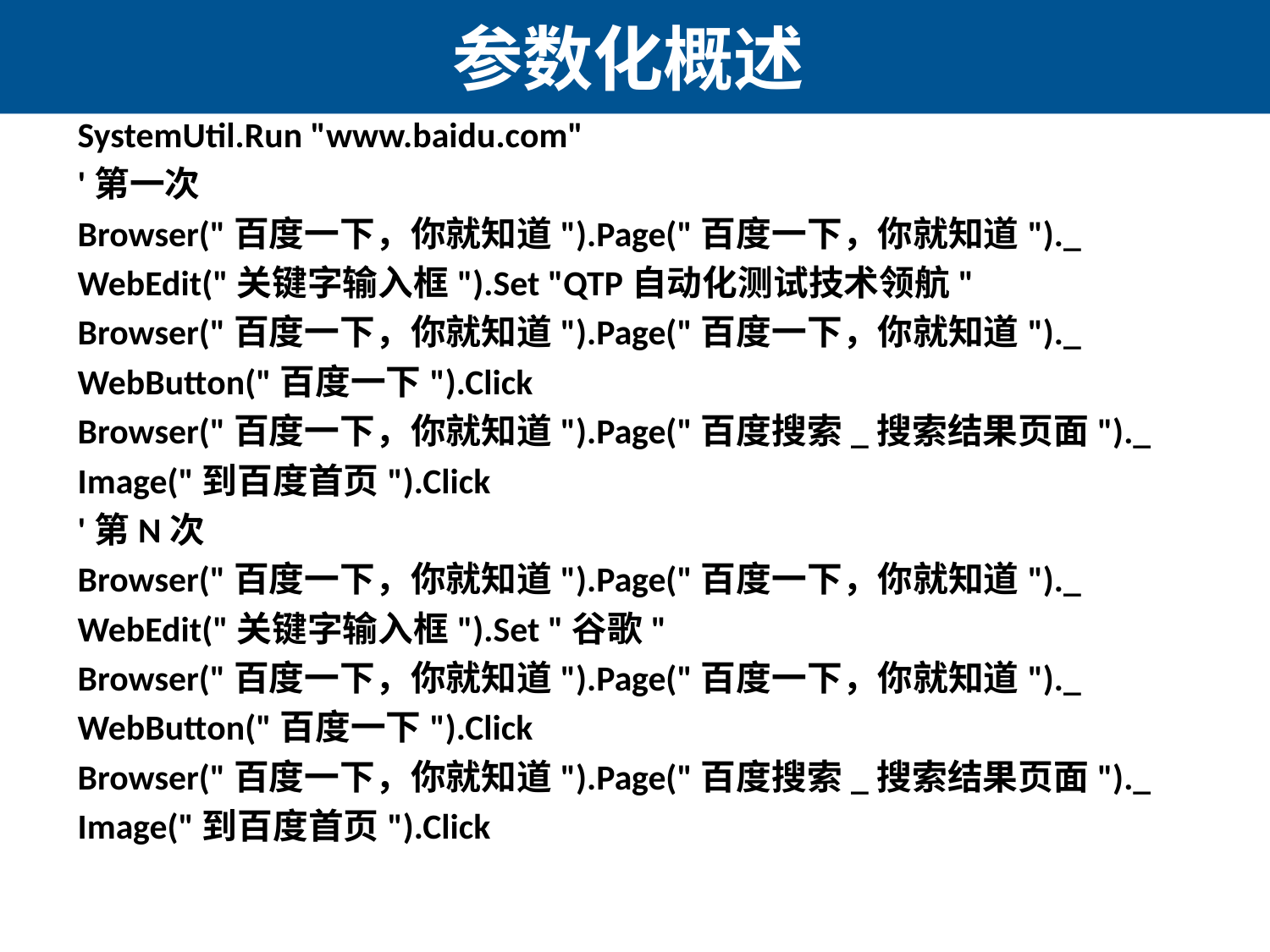

# 参数化概述
SystemUtil.Run "www.baidu.com"
'第一次
Browser("百度一下，你就知道").Page("百度一下，你就知道")._
WebEdit("关键字输入框").Set "QTP自动化测试技术领航"
Browser("百度一下，你就知道").Page("百度一下，你就知道")._
WebButton("百度一下").Click
Browser("百度一下，你就知道").Page("百度搜索_搜索结果页面")._
Image("到百度首页").Click
'第N次
Browser("百度一下，你就知道").Page("百度一下，你就知道")._
WebEdit("关键字输入框").Set "谷歌"
Browser("百度一下，你就知道").Page("百度一下，你就知道")._
WebButton("百度一下").Click
Browser("百度一下，你就知道").Page("百度搜索_搜索结果页面")._
Image("到百度首页").Click